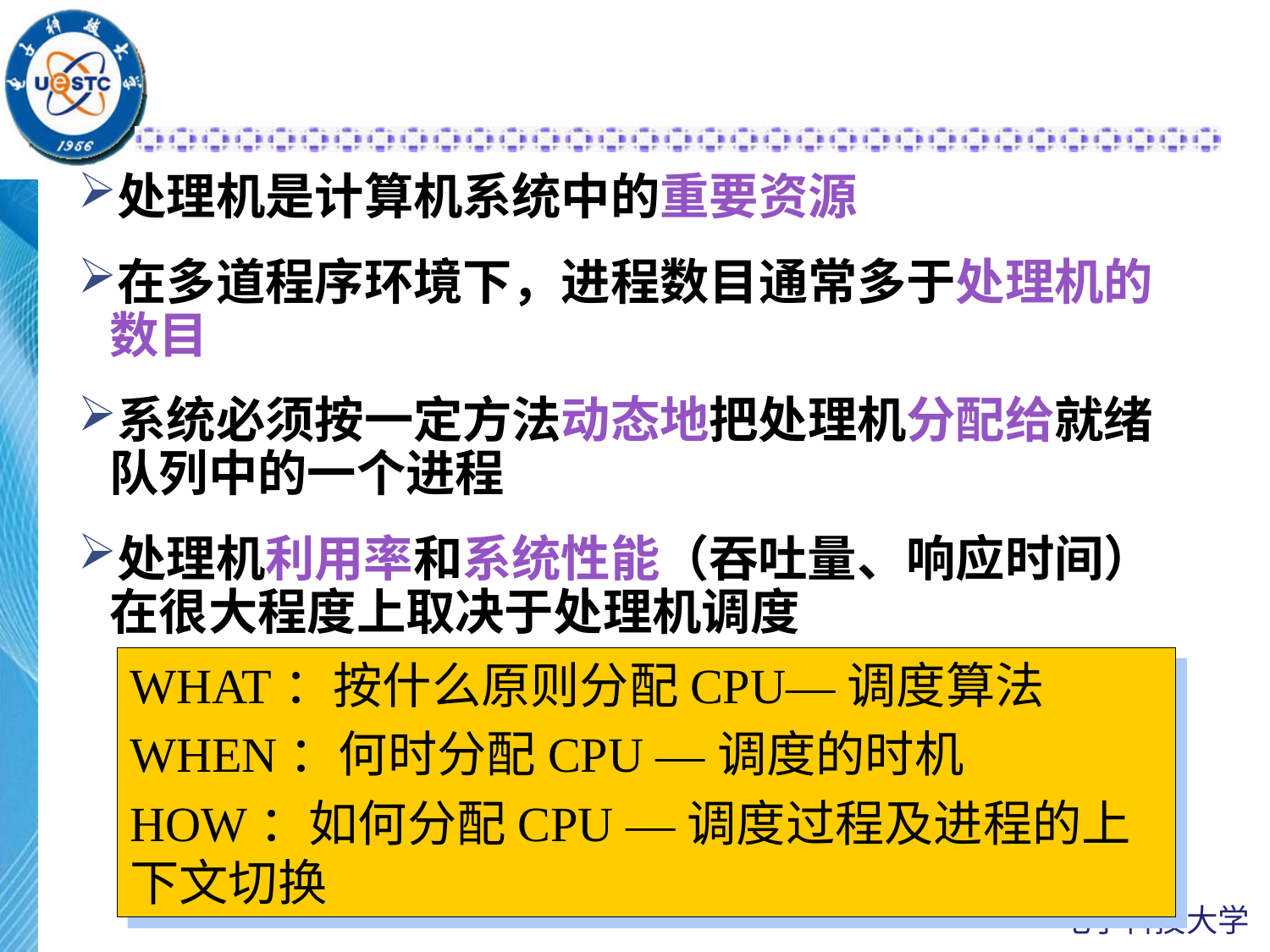

处理机是计算机系统中的重要资源
在多道程序环境下，进程数目通常多于处理机的数目
系统必须按一定方法动态地把处理机分配给就绪队列中的一个进程
处理机利用率和系统性能（吞吐量、响应时间）在很大程度上取决于处理机调度
WHAT：按什么原则分配CPU—调度算法
WHEN：何时分配CPU —调度的时机
HOW：如何分配CPU —调度过程及进程的上下文切换